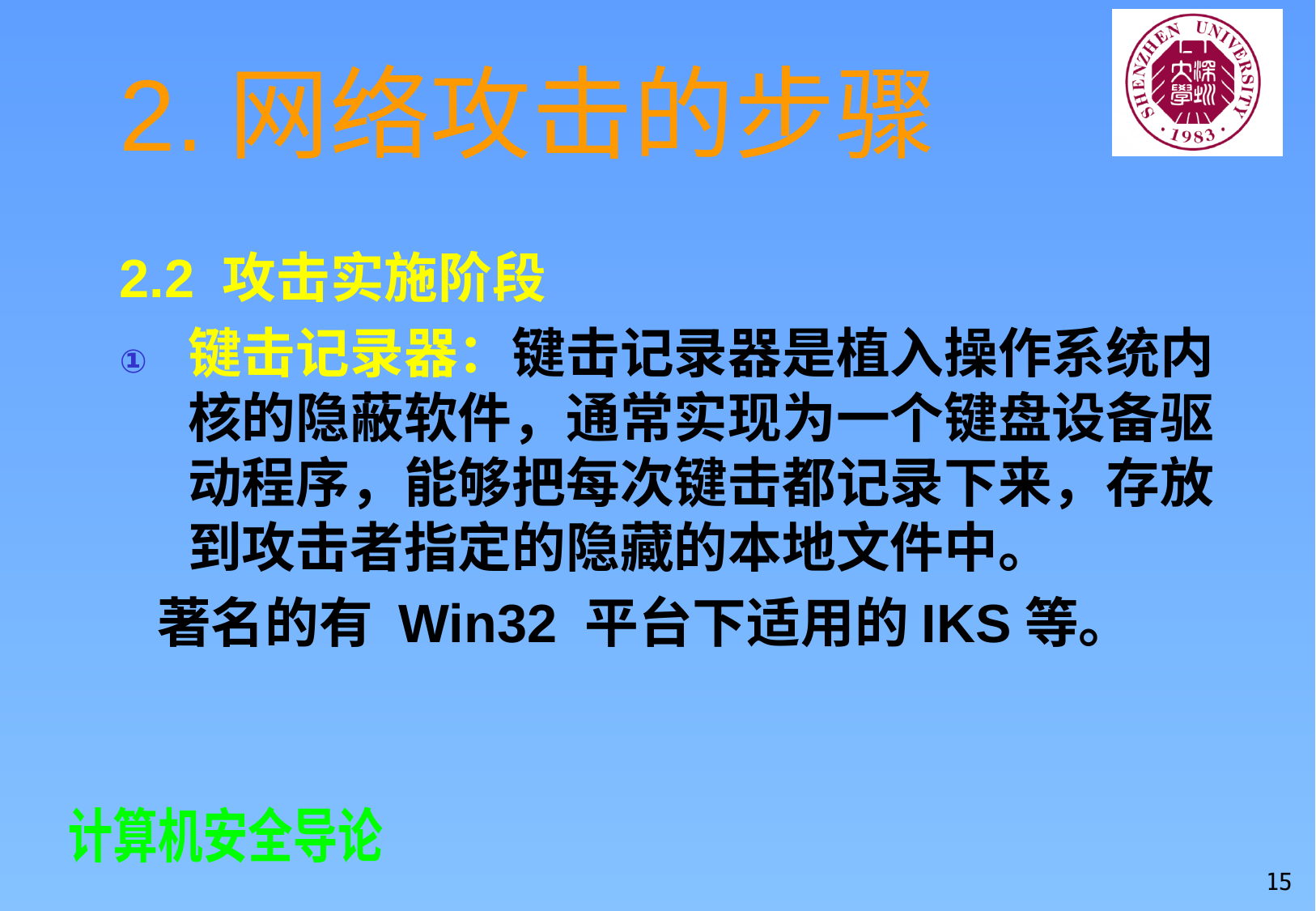

# 2.网络攻击的步骤
2.2 攻击实施阶段
键击记录器：键击记录器是植入操作系统内核的隐蔽软件，通常实现为一个键盘设备驱动程序，能够把每次键击都记录下来，存放到攻击者指定的隐藏的本地文件中。
  著名的有 Win32 平台下适用的IKS等。

15